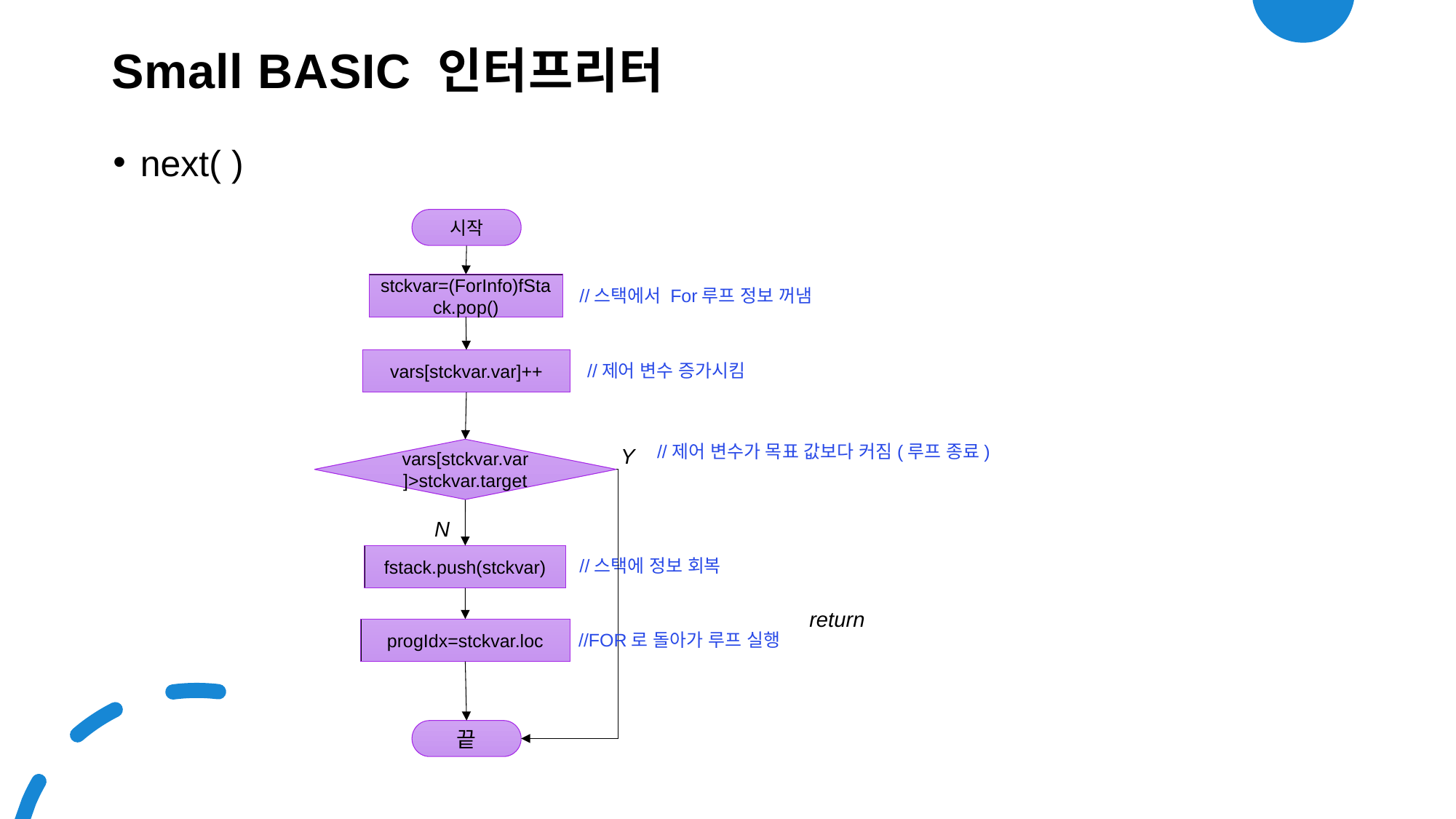

# Small BASIC 인터프리터
next( )

시작
stckvar=(ForInfo)fStack.pop()
//스택에서 For루프 정보 꺼냄
vars[stckvar.var]++
//제어 변수 증가시킴

Y
//제어 변수가 목표 값보다 커짐(루프 종료)
vars[stckvar.var]>stckvar.target

N
fstack.push(stckvar)
//스택에 정보 회복
return
progIdx=stckvar.loc
//FOR로 돌아가 루프 실행
끝